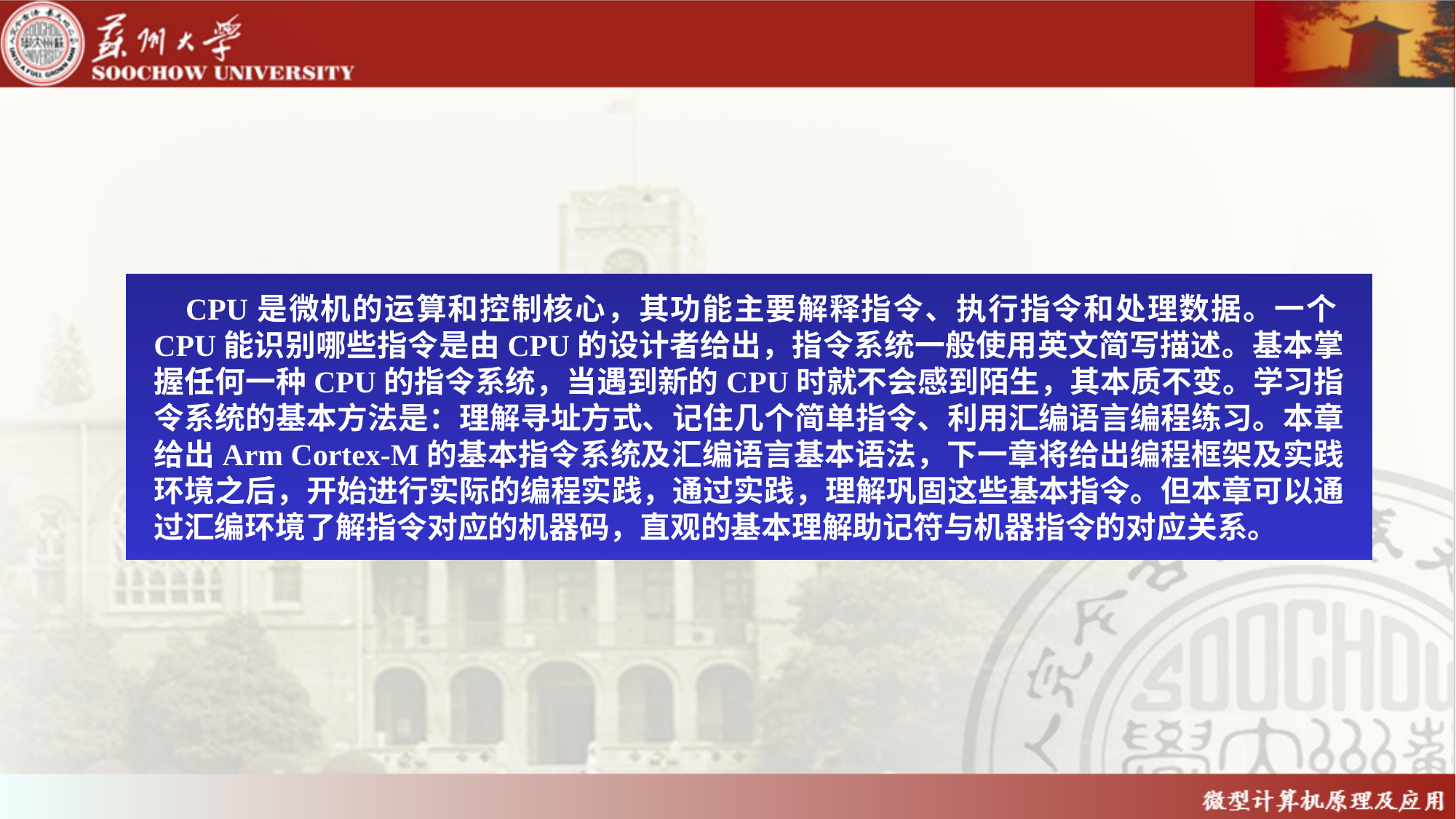

CPU是微机的运算和控制核心，其功能主要解释指令、执行指令和处理数据。一个CPU能识别哪些指令是由CPU的设计者给出，指令系统一般使用英文简写描述。基本掌握任何一种CPU的指令系统，当遇到新的CPU时就不会感到陌生，其本质不变。学习指令系统的基本方法是：理解寻址方式、记住几个简单指令、利用汇编语言编程练习。本章给出Arm Cortex-M的基本指令系统及汇编语言基本语法，下一章将给出编程框架及实践环境之后，开始进行实际的编程实践，通过实践，理解巩固这些基本指令。但本章可以通过汇编环境了解指令对应的机器码，直观的基本理解助记符与机器指令的对应关系。